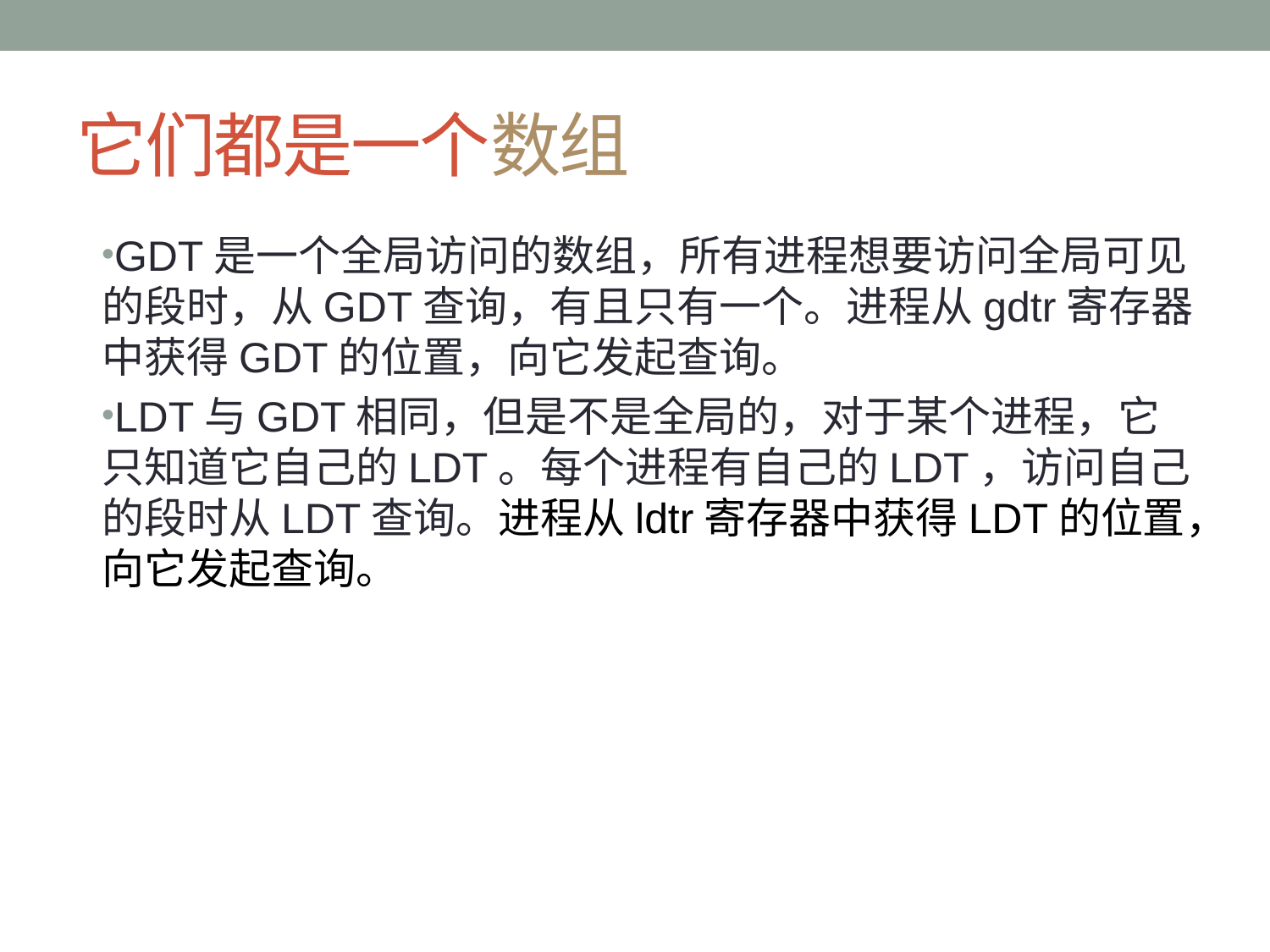

# 它们都是一个数组
GDT是一个全局访问的数组，所有进程想要访问全局可见的段时，从GDT查询，有且只有一个。进程从gdtr寄存器中获得GDT的位置，向它发起查询。
LDT与GDT相同，但是不是全局的，对于某个进程，它只知道它自己的LDT。每个进程有自己的LDT，访问自己的段时从LDT查询。进程从ldtr寄存器中获得LDT的位置，向它发起查询。